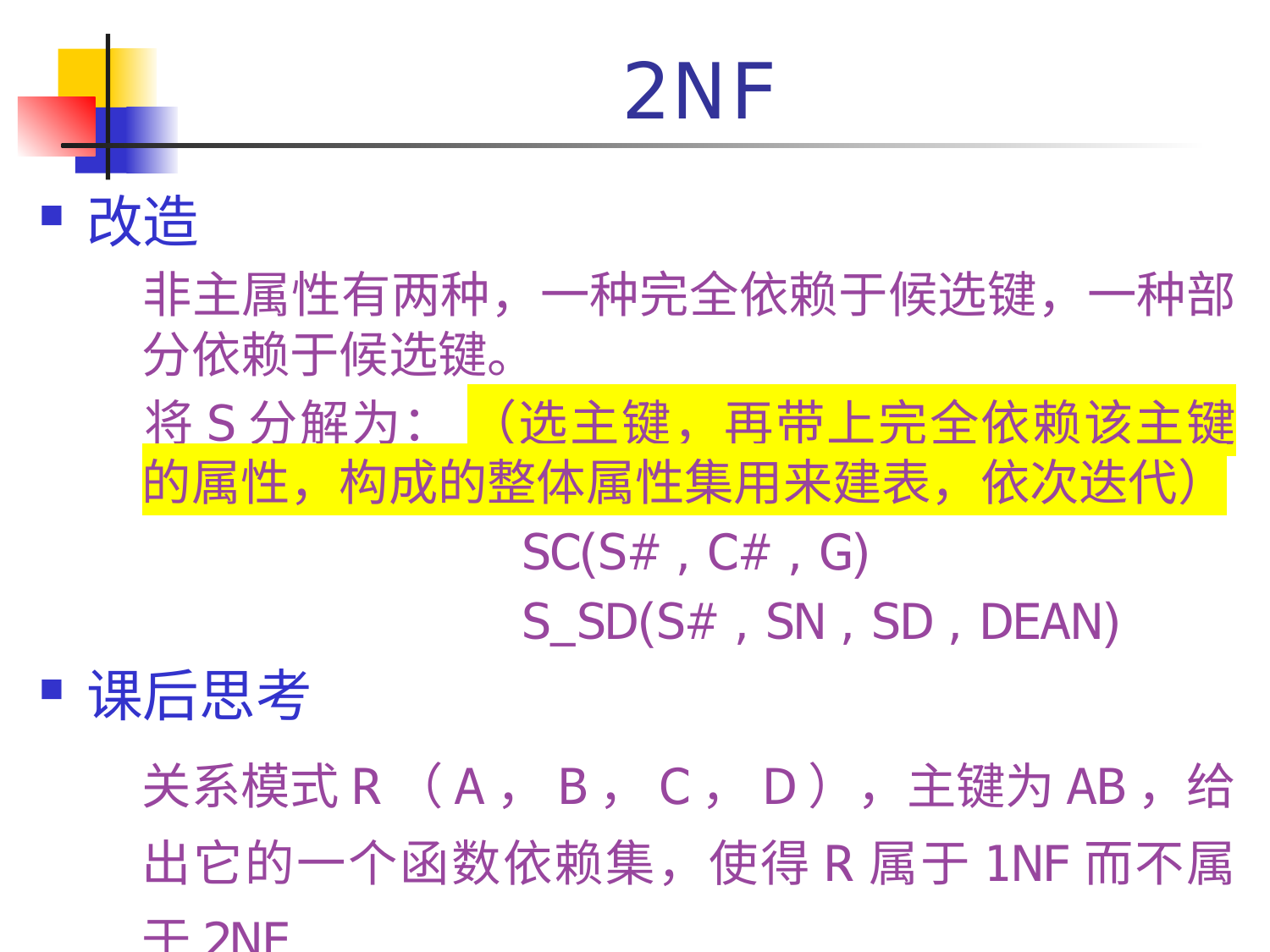

# 2NF
改造
	非主属性有两种，一种完全依赖于候选键，一种部分依赖于候选键。
	将S分解为： （选主键，再带上完全依赖该主键的属性，构成的整体属性集用来建表，依次迭代）
				SC(S# , C# , G)
				S_SD(S# , SN , SD , DEAN)
课后思考
	关系模式R（A，B，C，D），主键为AB，给出它的一个函数依赖集，使得R属于1NF而不属于2NF